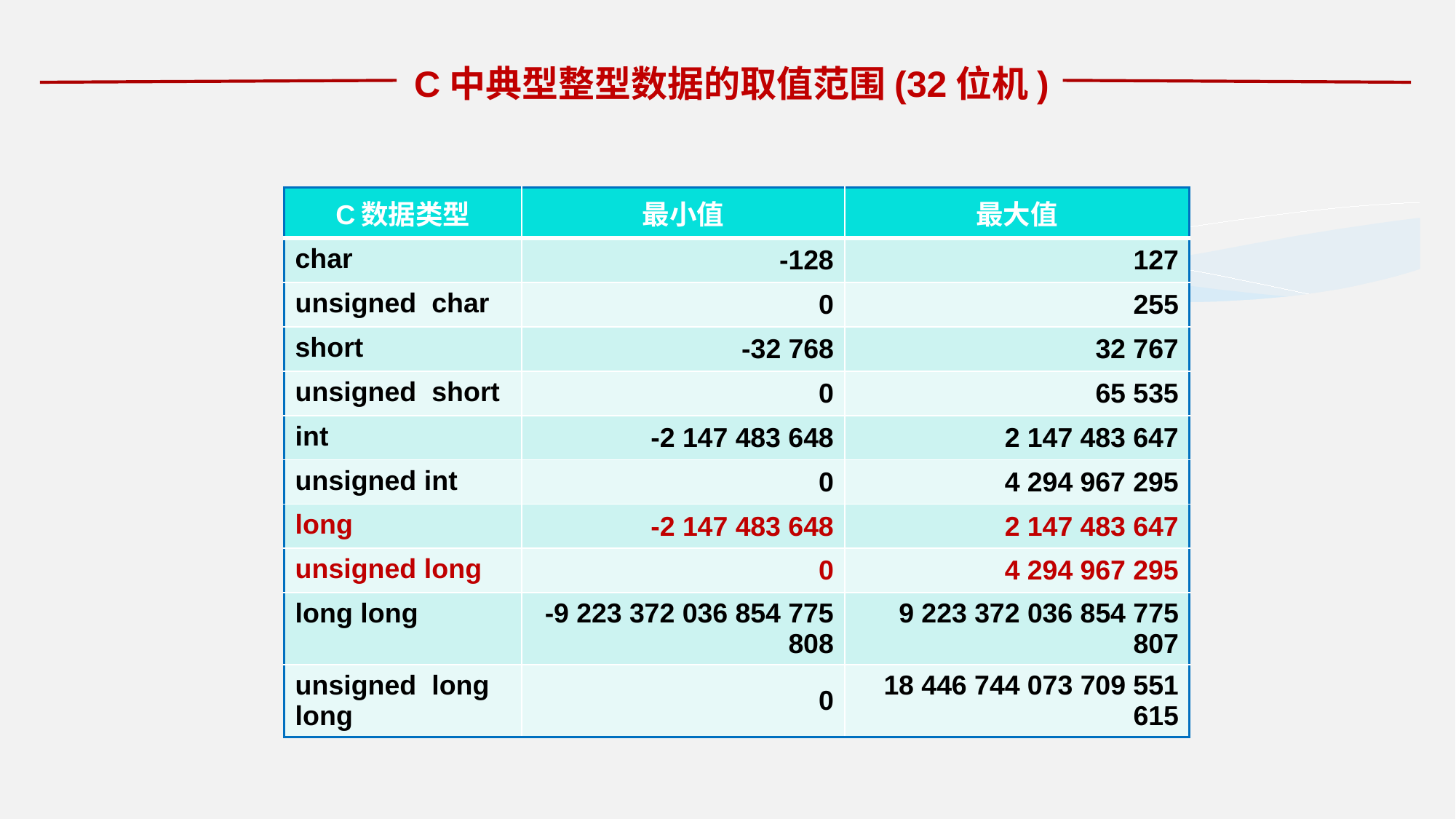

# C中典型整型数据的取值范围(32位机)
| C数据类型 | 最小值 | 最大值 |
| --- | --- | --- |
| char | -128 | 127 |
| unsigned char | 0 | 255 |
| short | -32 768 | 32 767 |
| unsigned short | 0 | 65 535 |
| int | -2 147 483 648 | 2 147 483 647 |
| unsigned int | 0 | 4 294 967 295 |
| long | -2 147 483 648 | 2 147 483 647 |
| unsigned long | 0 | 4 294 967 295 |
| long long | -9 223 372 036 854 775 808 | 9 223 372 036 854 775 807 |
| unsigned long long | 0 | 18 446 744 073 709 551 615 |